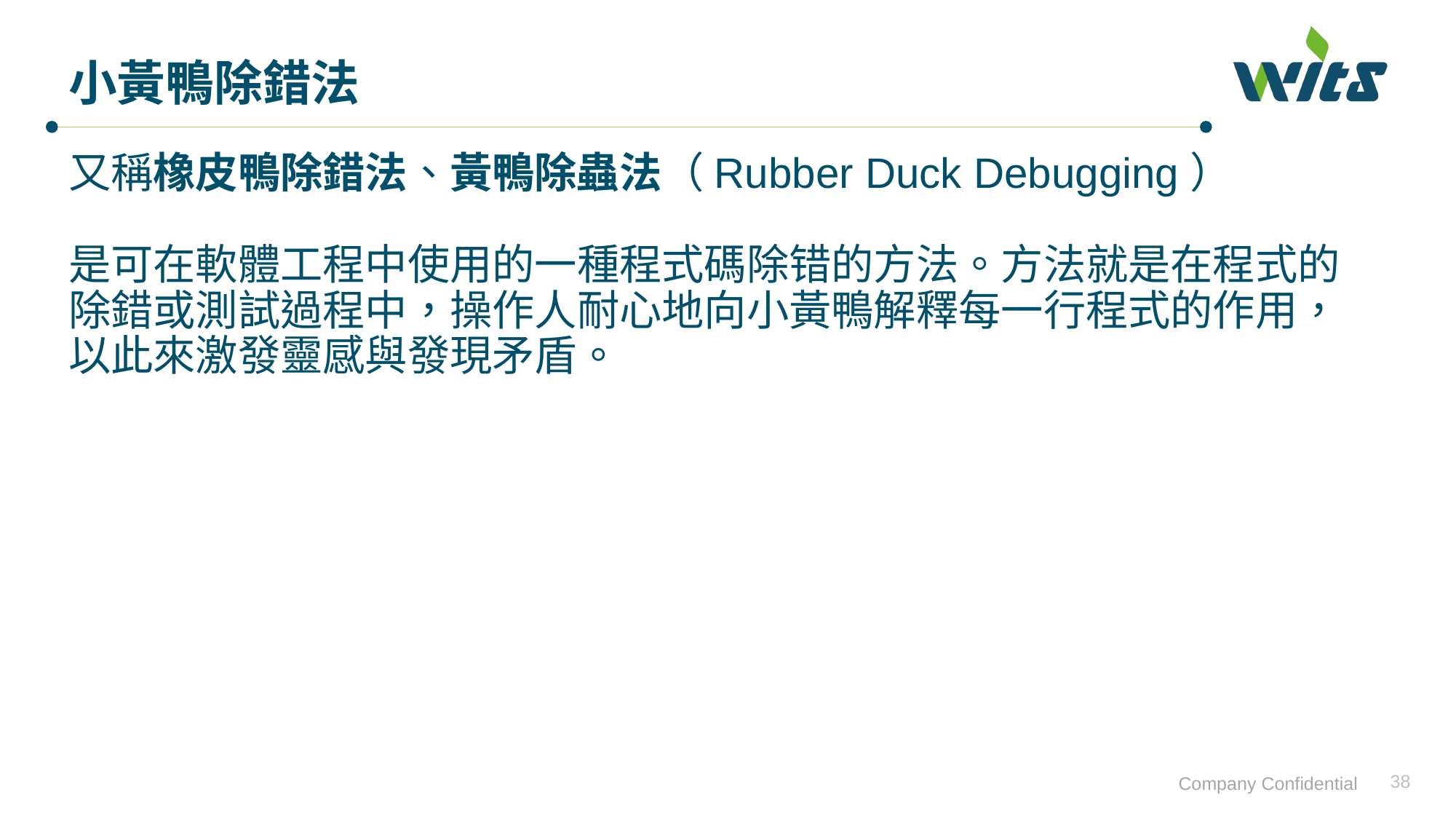

# 小黃鴨除錯法
又稱橡皮鴨除錯法、黃鴨除蟲法（Rubber Duck Debugging）

是可在軟體工程中使用的一種程式碼除错的方法。方法就是在程式的除錯或測試過程中，操作人耐心地向小黃鴨解釋每一行程式的作用，以此來激發靈感與發現矛盾。
38